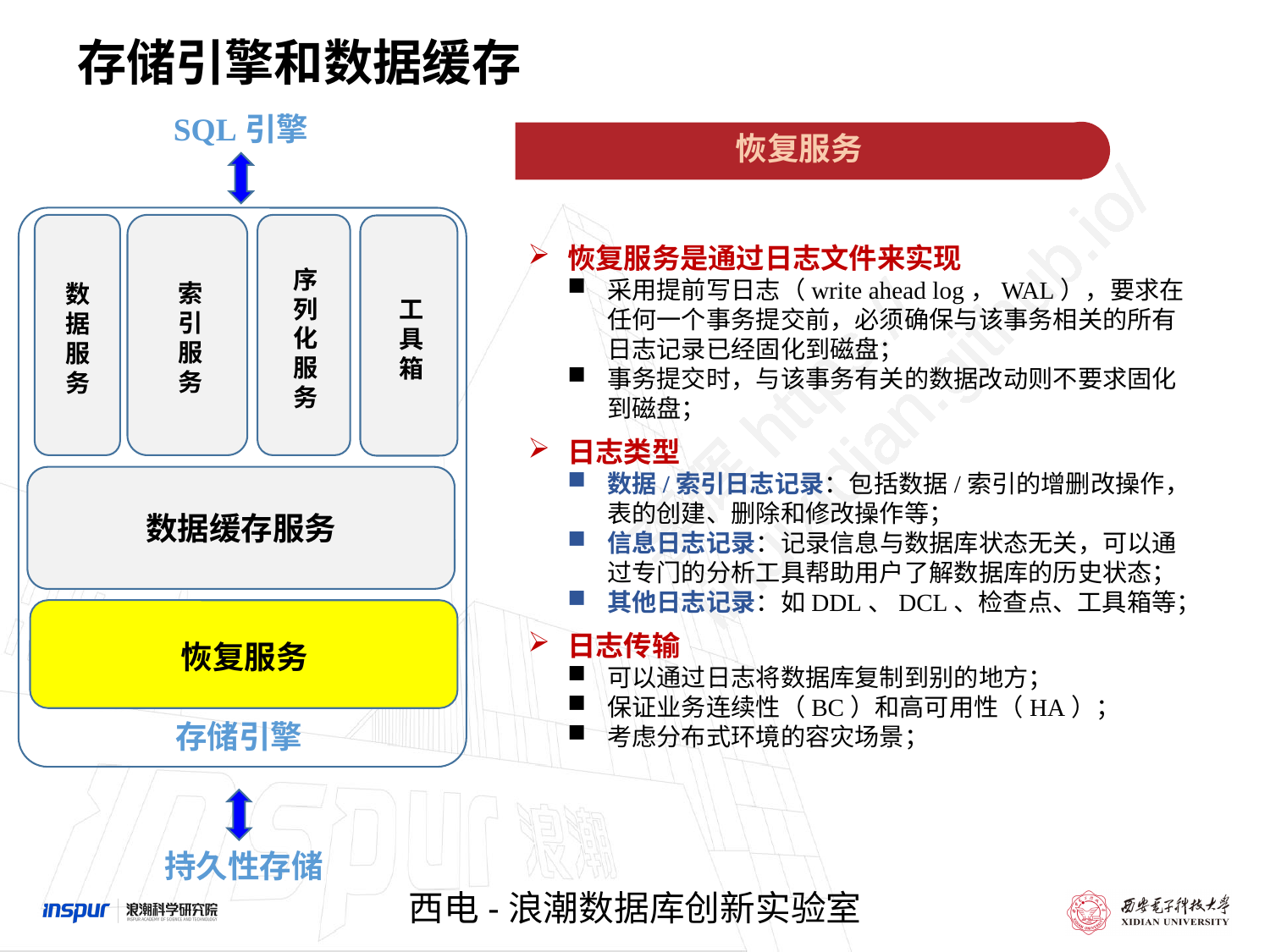

存储引擎和数据缓存
SQL引擎

恢复服务

恢复服务是通过日志文件来实现
采用提前写日志（write ahead log，WAL），要求在任何一个事务提交前，必须确保与该事务相关的所有日志记录已经固化到磁盘；
事务提交时，与该事务有关的数据改动则不要求固化到磁盘；
日志类型
数据/索引日志记录：包括数据/索引的增删改操作，表的创建、删除和修改操作等；
信息日志记录：记录信息与数据库状态无关，可以通过专门的分析工具帮助用户了解数据库的历史状态；
其他日志记录：如DDL、DCL、检查点、工具箱等；
日志传输
可以通过日志将数据库复制到别的地方；
保证业务连续性（BC）和高可用性（HA）；
考虑分布式环境的容灾场景；
序
列
化
服
务
索
引
服
务
数
据
服
务
工
具
箱

数据缓存服务

恢复服务
存储引擎

持久性存储